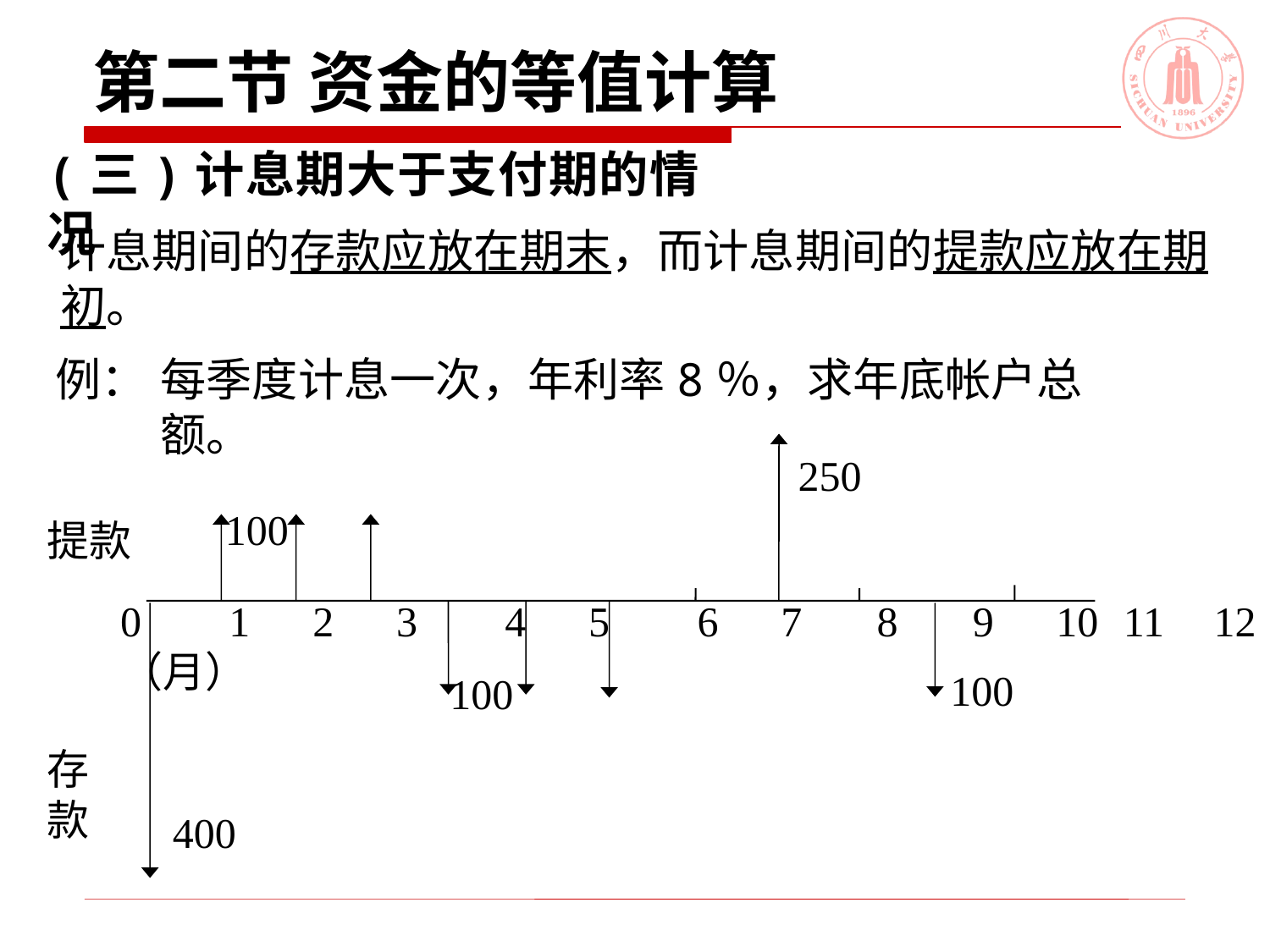

# 第二节 资金的等值计算
(三)计息期大于支付期的情况
计息期间的存款应放在期末，而计息期间的提款应放在期初。
例：
每季度计息一次，年利率8％，求年底帐户总额。

100

0       1     2     3       4     5       6     7      8      9     10  11    12（月）

100
提款
存款

100
400
250